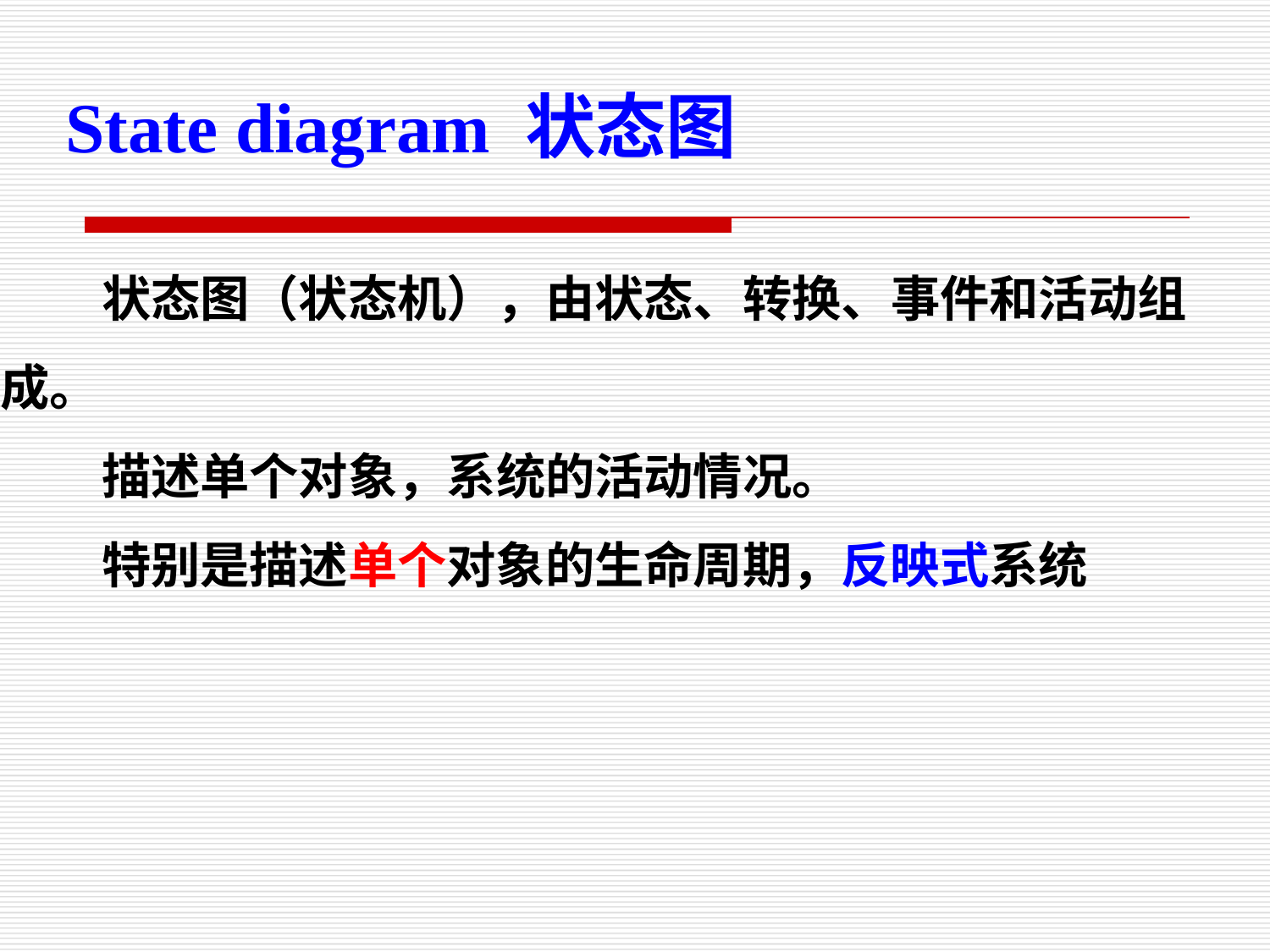

State diagram 状态图
        状态图（状态机），由状态、转换、事件和活动组成。
        描述单个对象，系统的活动情况。
        特别是描述单个对象的生命周期，反映式系统